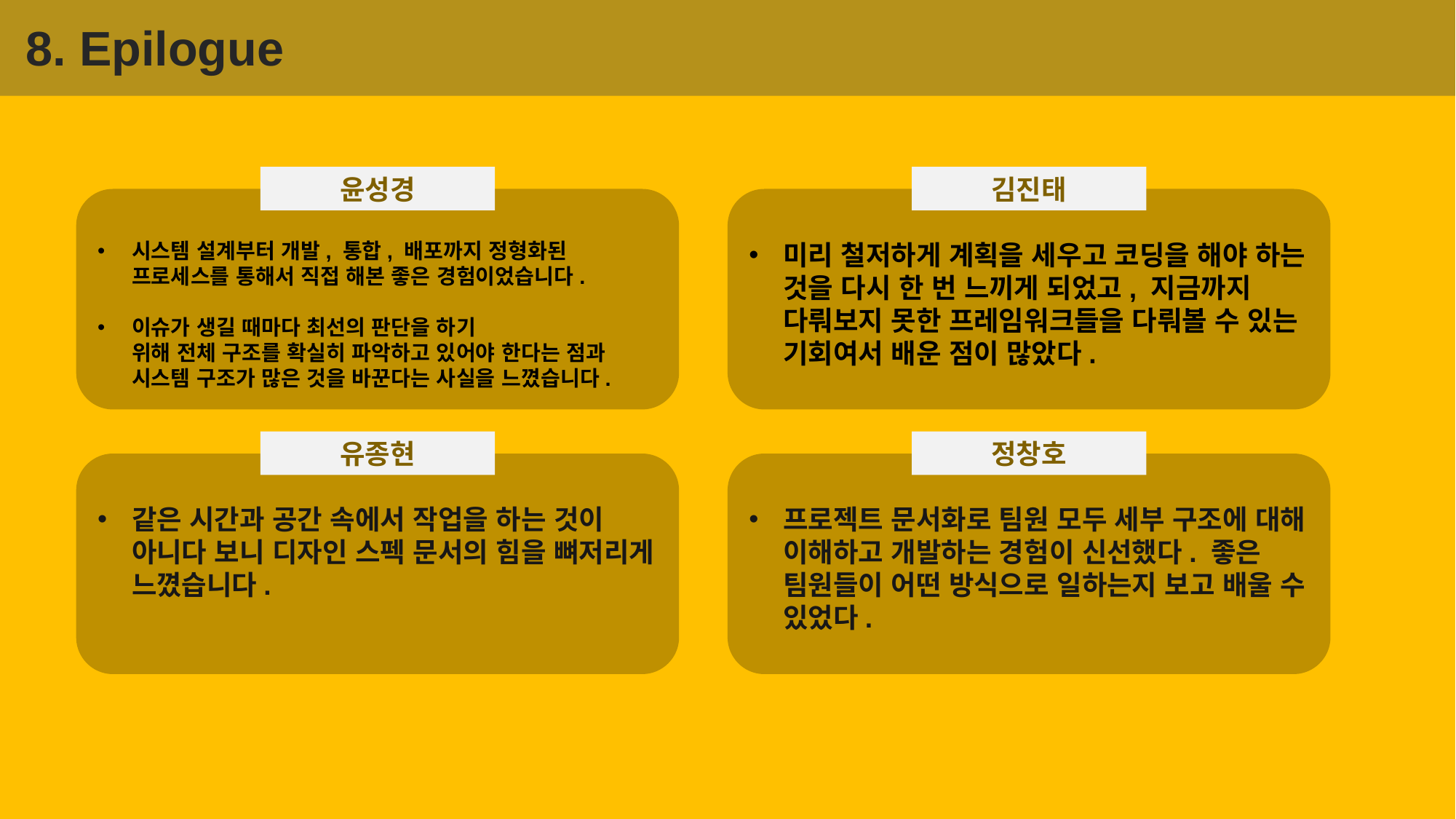

8. Epilogue
윤성경

시스템 설계부터 개발, 통합, 배포까지 정형화된
프로세스를 통해서 직접 해본 좋은 경험이었습니다.

이슈가 생길 때마다 최선의 판단을 하기
위해 전체 구조를 확실히 파악하고 있어야 한다는 점과
시스템 구조가 많은 것을 바꾼다는 사실을 느꼈습니다.

김진태

미리 철저하게 계획을 세우고 코딩을 해야 하는 것을 다시 한 번 느끼게 되었고, 지금까지 다뤄보지 못한 프레임워크들을 다뤄볼 수 있는 기회여서 배운 점이 많았다.

유종현

같은 시간과 공간 속에서 작업을 하는 것이 아니다 보니 디자인 스펙 문서의 힘을 뼈저리게 느꼈습니다.
정창호

프로젝트 문서화로 팀원 모두 세부 구조에 대해 이해하고 개발하는 경험이 신선했다. 좋은 팀원들이 어떤 방식으로 일하는지 보고 배울 수 있었다.